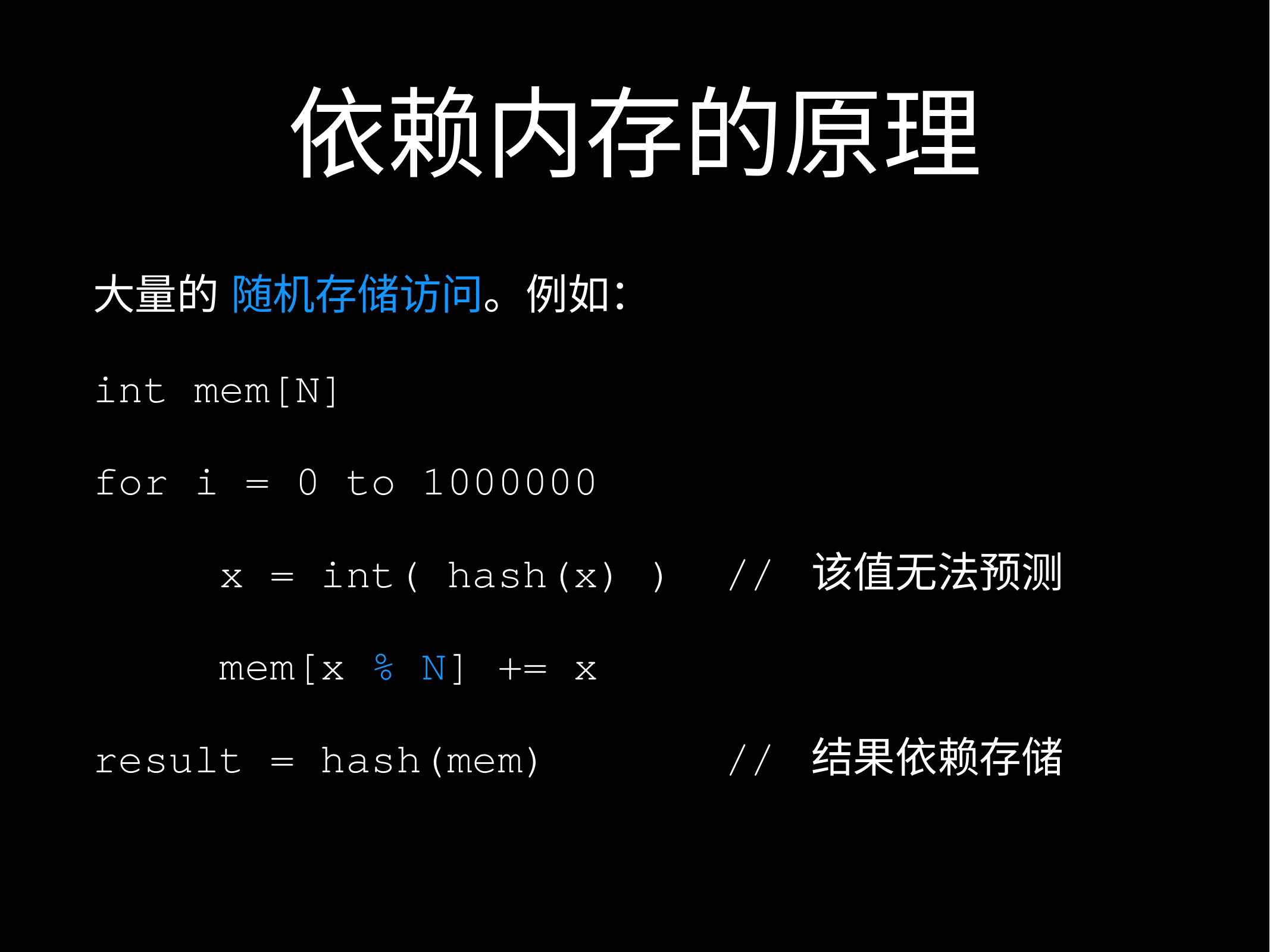

# 依赖内存的原理
大量的 随机存储访问。例如：
int mem[N]
for i = 0 to 1000000
     x = int( hash(x) )  // 该值无法预测
     mem[x % N] += x
result = hash(mem)       // 结果依赖存储